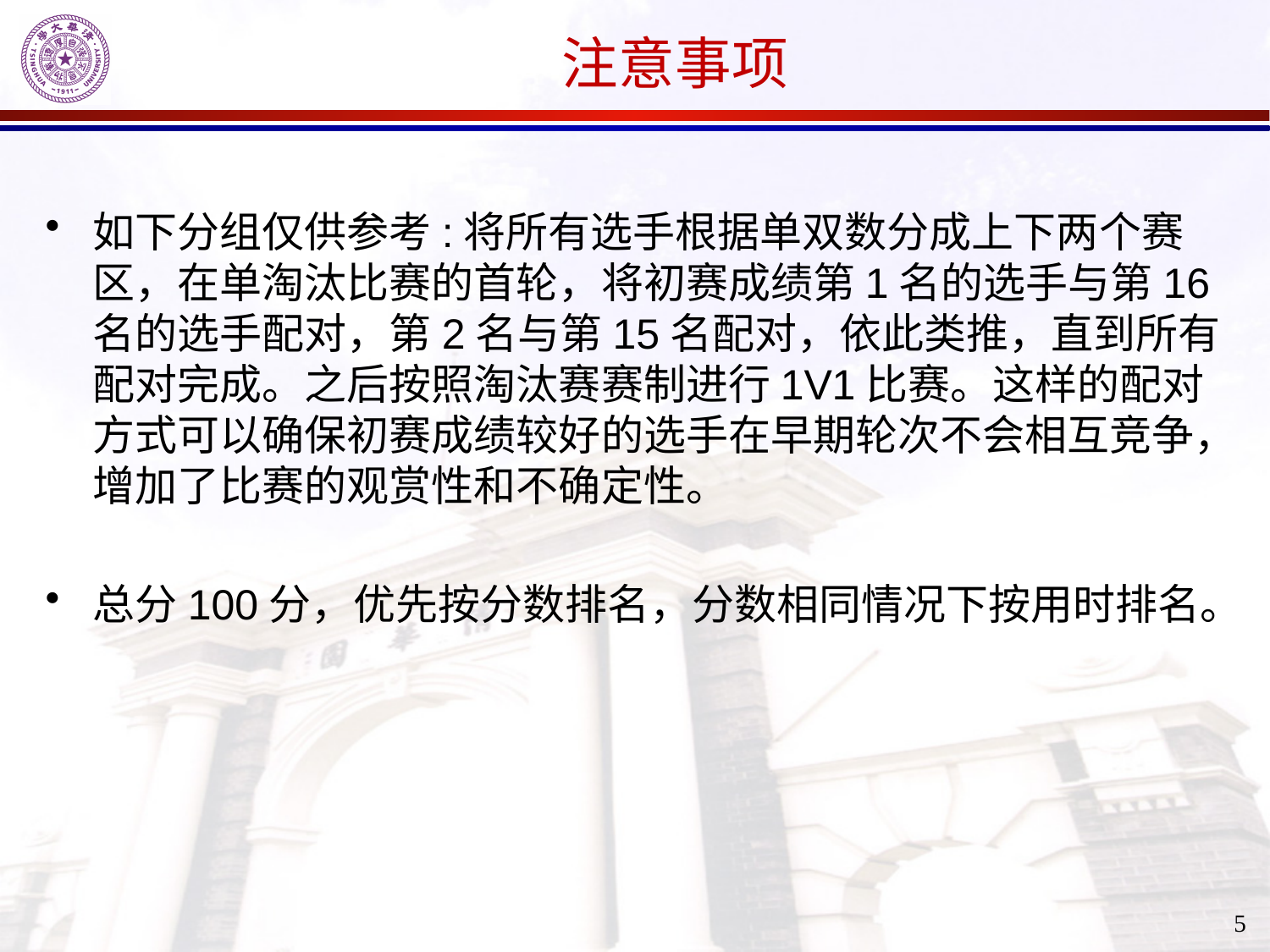

# 注意事项

如下分组仅供参考:将所有选手根据单双数分成上下两个赛区，在单淘汰比赛的首轮，将初赛成绩第1名的选手与第16名的选手配对，第2名与第15名配对，依此类推，直到所有配对完成。之后按照淘汰赛赛制进行1V1比赛。这样的配对方式可以确保初赛成绩较好的选手在早期轮次不会相互竞争，增加了比赛的观赏性和不确定性。

总分100分，优先按分数排名，分数相同情况下按用时排名。

5